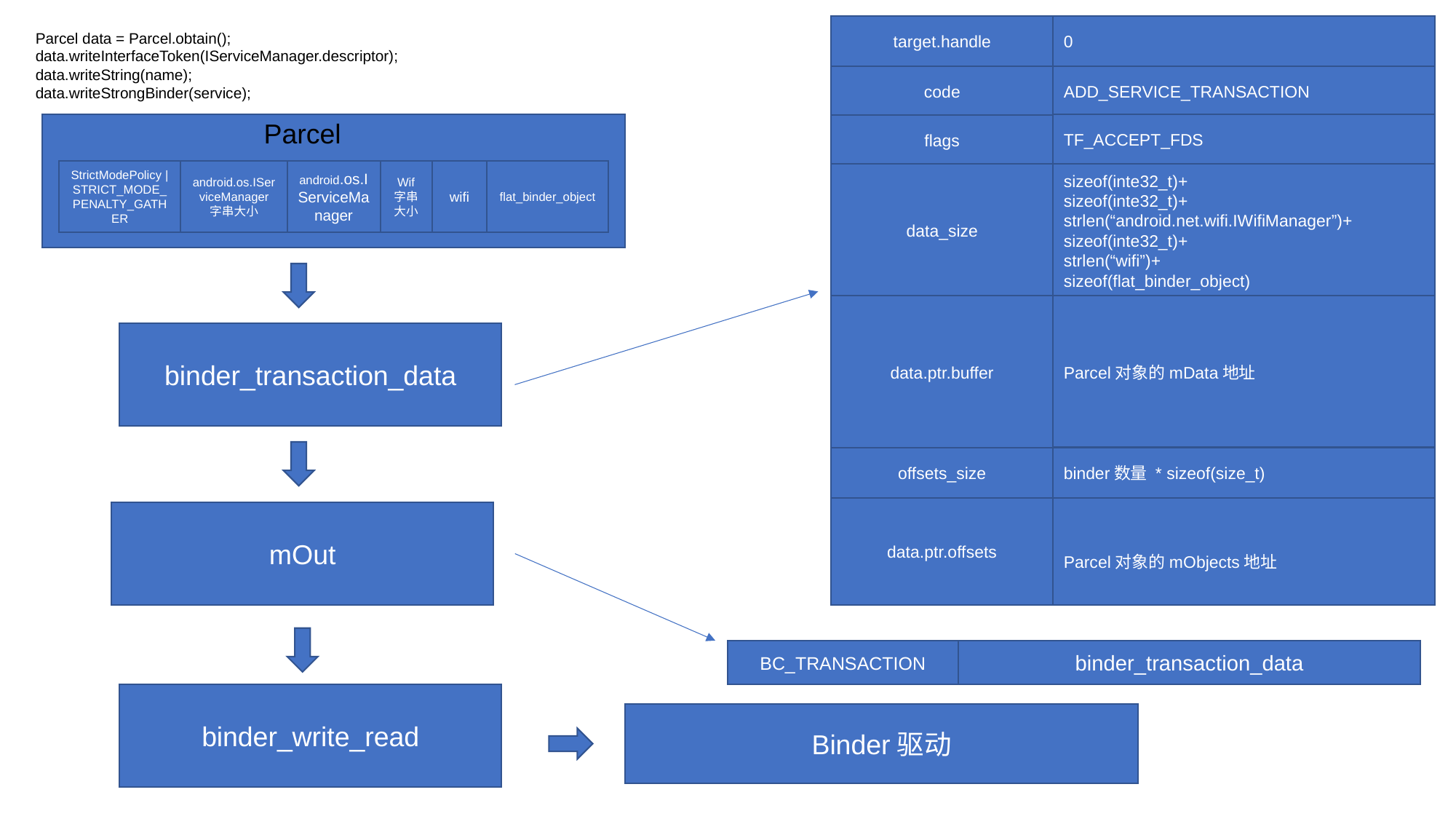

0
target.handle
Parcel data = Parcel.obtain();
data.writeInterfaceToken(IServiceManager.descriptor);
data.writeString(name);
data.writeStrongBinder(service);
ADD_SERVICE_TRANSACTION
code
Parcel
TF_ACCEPT_FDS
P
flags
flat_binder_object
wifi
android.os.IServiceManager
Wif 字串大小
android.os.IServiceManager
字串大小
StrictModePolicy | STRICT_MODE_PENALTY_GATHER

sizeof(inte32_t)+
sizeof(inte32_t)+
strlen(“android.net.wifi.IWifiManager”)+
sizeof(inte32_t)+
strlen(“wifi”)+
sizeof(flat_binder_object)

data_size

Parcel对象的mData地址

data.ptr.buffer
binder_transaction_data

binder数量 * sizeof(size_t)
offsets_size

Parcel对象的mObjects地址
data.ptr.offsets
mOut

BC_TRANSACTION
binder_transaction_data
binder_write_read
Binder驱动